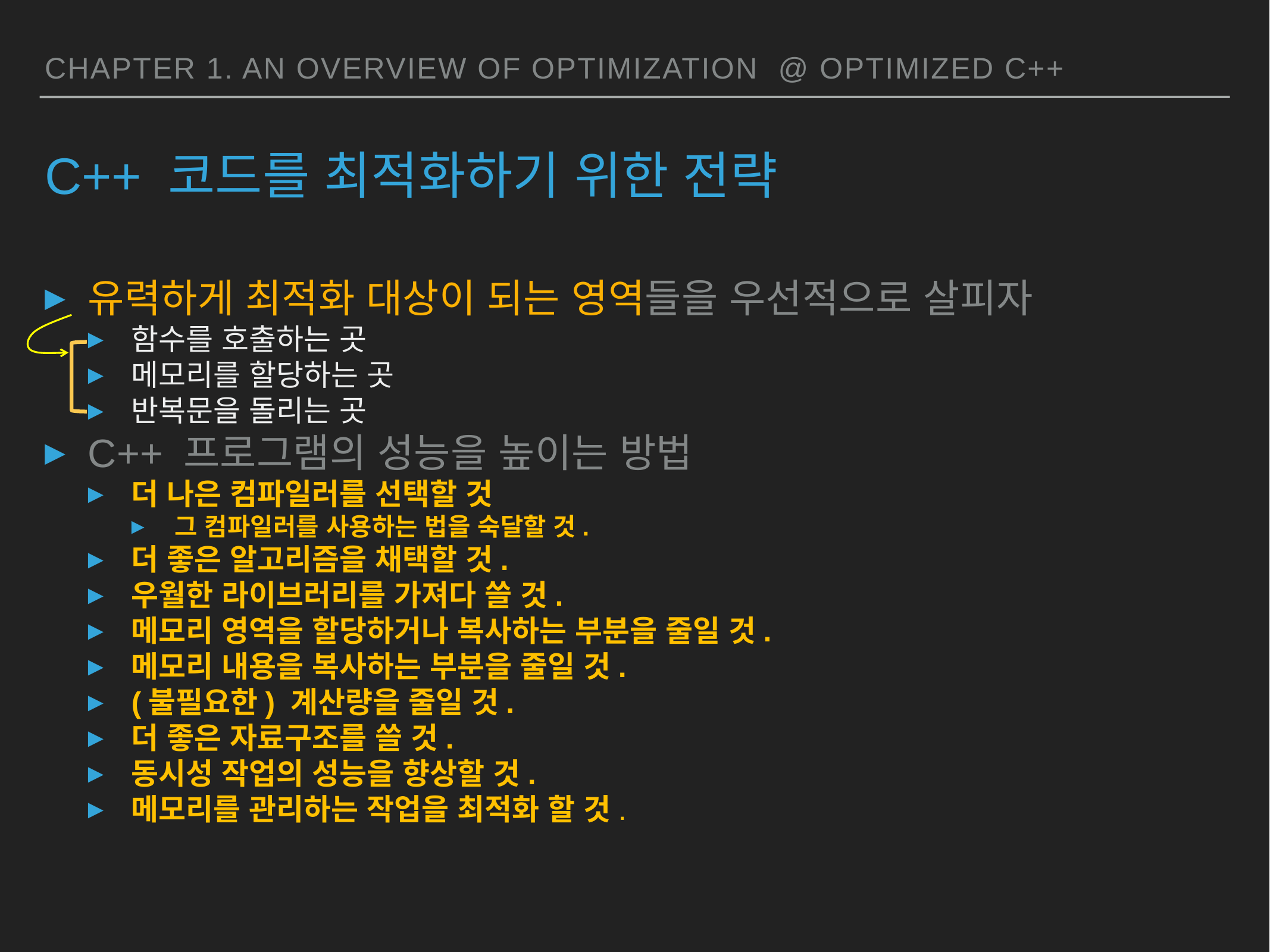

chapter 1. an overview of optimization  @ Optimized c++
# C++ 코드를 최적화하기 위한 전략
유력하게 최적화 대상이 되는 영역들을 우선적으로 살피자
함수를 호출하는 곳
메모리를 할당하는 곳
반복문을 돌리는 곳
C++ 프로그램의 성능을 높이는 방법
더 나은 컴파일러를 선택할 것
그 컴파일러를 사용하는 법을 숙달할 것.
더 좋은 알고리즘을 채택할 것.
우월한 라이브러리를 가져다 쓸 것.
메모리 영역을 할당하거나 복사하는 부분을 줄일 것.
메모리 내용을 복사하는 부분을 줄일 것.
(불필요한) 계산량을 줄일 것.
더 좋은 자료구조를 쓸 것.
동시성 작업의 성능을 향상할 것.
메모리를 관리하는 작업을 최적화 할 것.